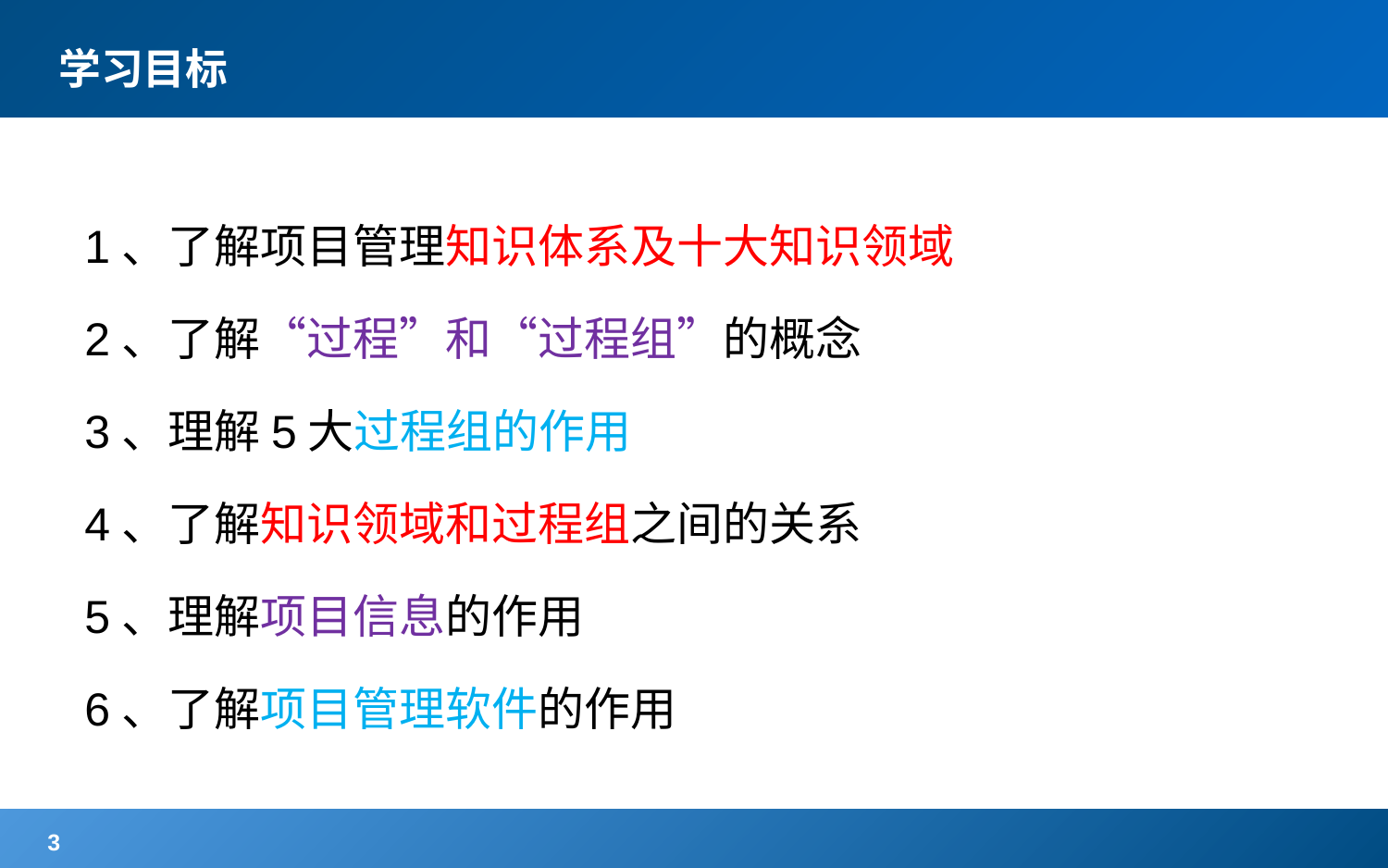

# 学习目标
1、了解项目管理知识体系及十大知识领域
2、了解“过程”和“过程组”的概念
3、理解5大过程组的作用
4、了解知识领域和过程组之间的关系
5、理解项目信息的作用
6、了解项目管理软件的作用